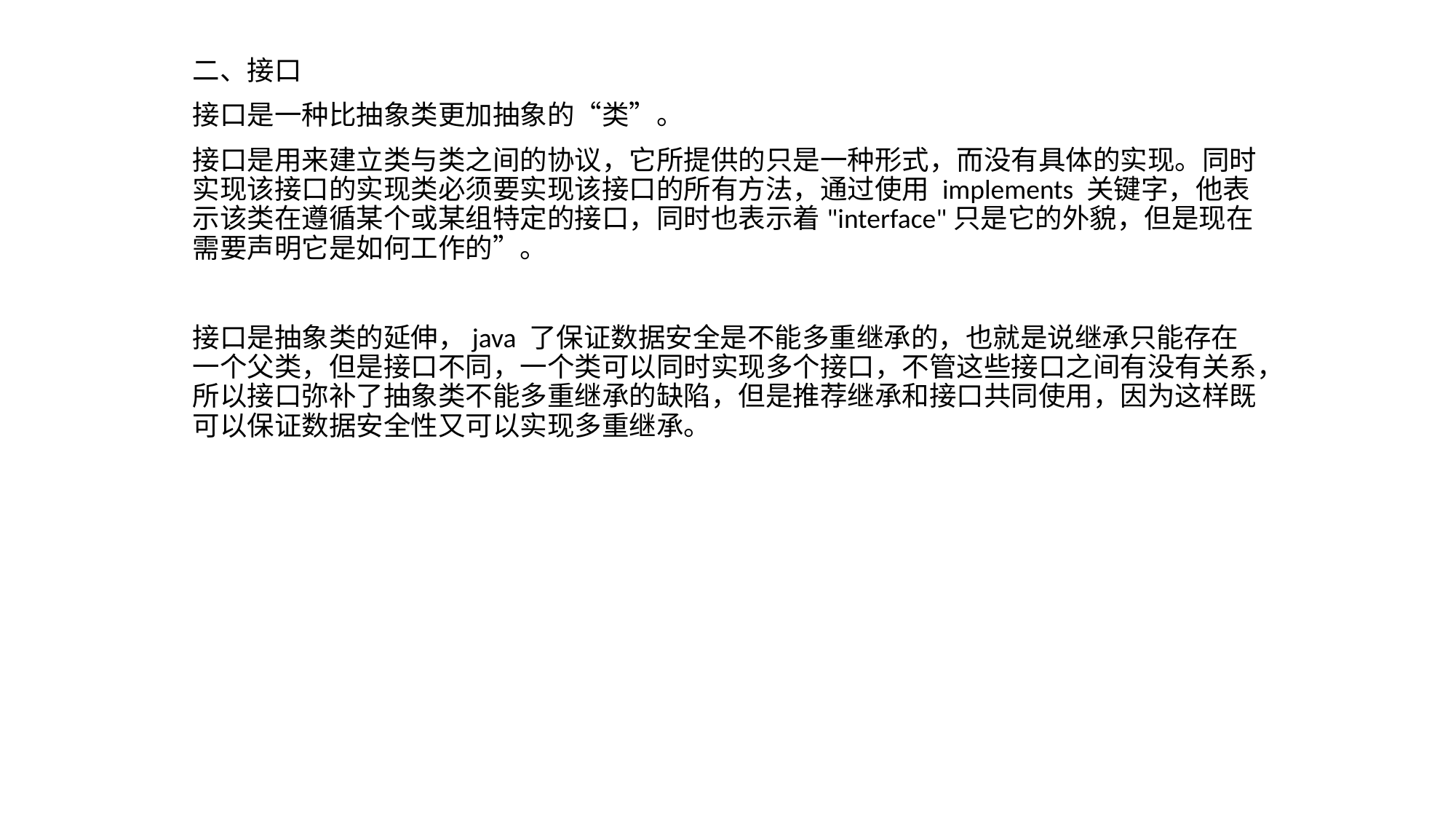

二、接口
接口是一种比抽象类更加抽象的“类”。
接口是用来建立类与类之间的协议，它所提供的只是一种形式，而没有具体的实现。同时实现该接口的实现类必须要实现该接口的所有方法，通过使用 implements 关键字，他表示该类在遵循某个或某组特定的接口，同时也表示着"interface"只是它的外貌，但是现在需要声明它是如何工作的”。

接口是抽象类的延伸，java 了保证数据安全是不能多重继承的，也就是说继承只能存在一个父类，但是接口不同，一个类可以同时实现多个接口，不管这些接口之间有没有关系，所以接口弥补了抽象类不能多重继承的缺陷，但是推荐继承和接口共同使用，因为这样既可以保证数据安全性又可以实现多重继承。